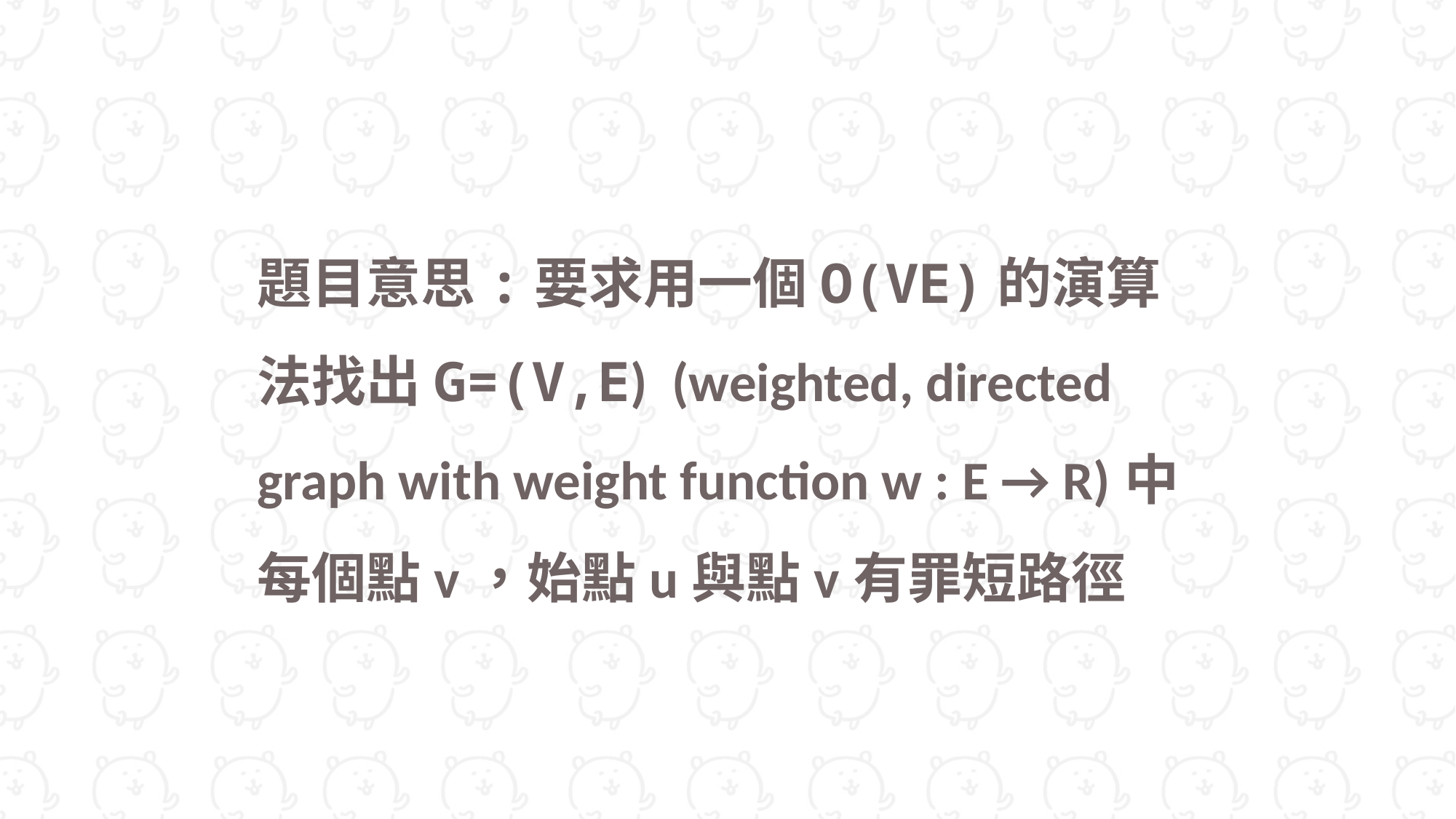

題目意思:要求用一個O(VE)的演算法找出G=(V,E)  (weighted, directed graph with weight function w : E → R)中每個點v，始點u與點v有罪短路徑